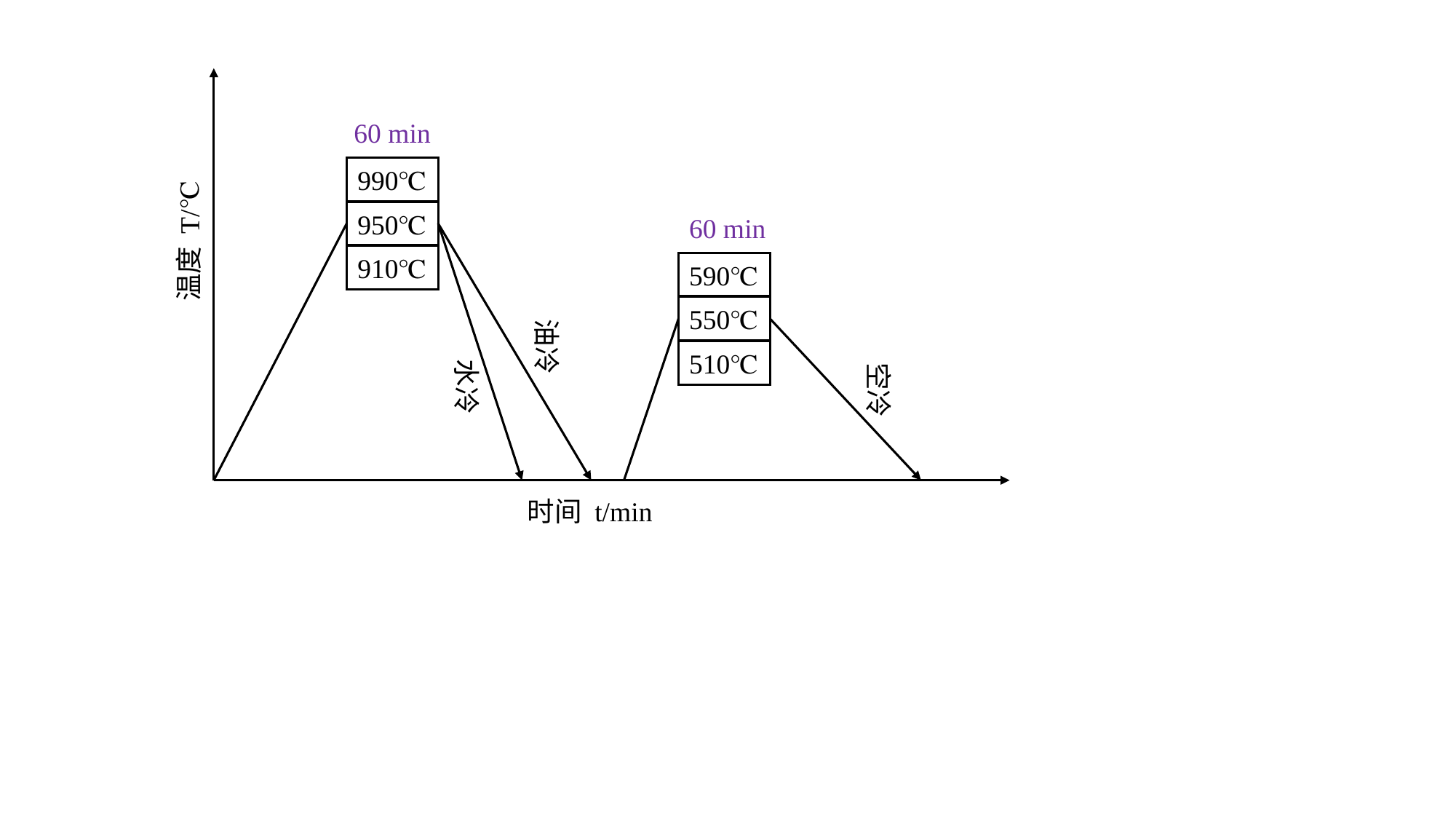

60 min
990℃
950℃
60 min
温度 T/℃
910℃
590℃
550℃
油冷
510℃
水冷
空冷
时间 t/min